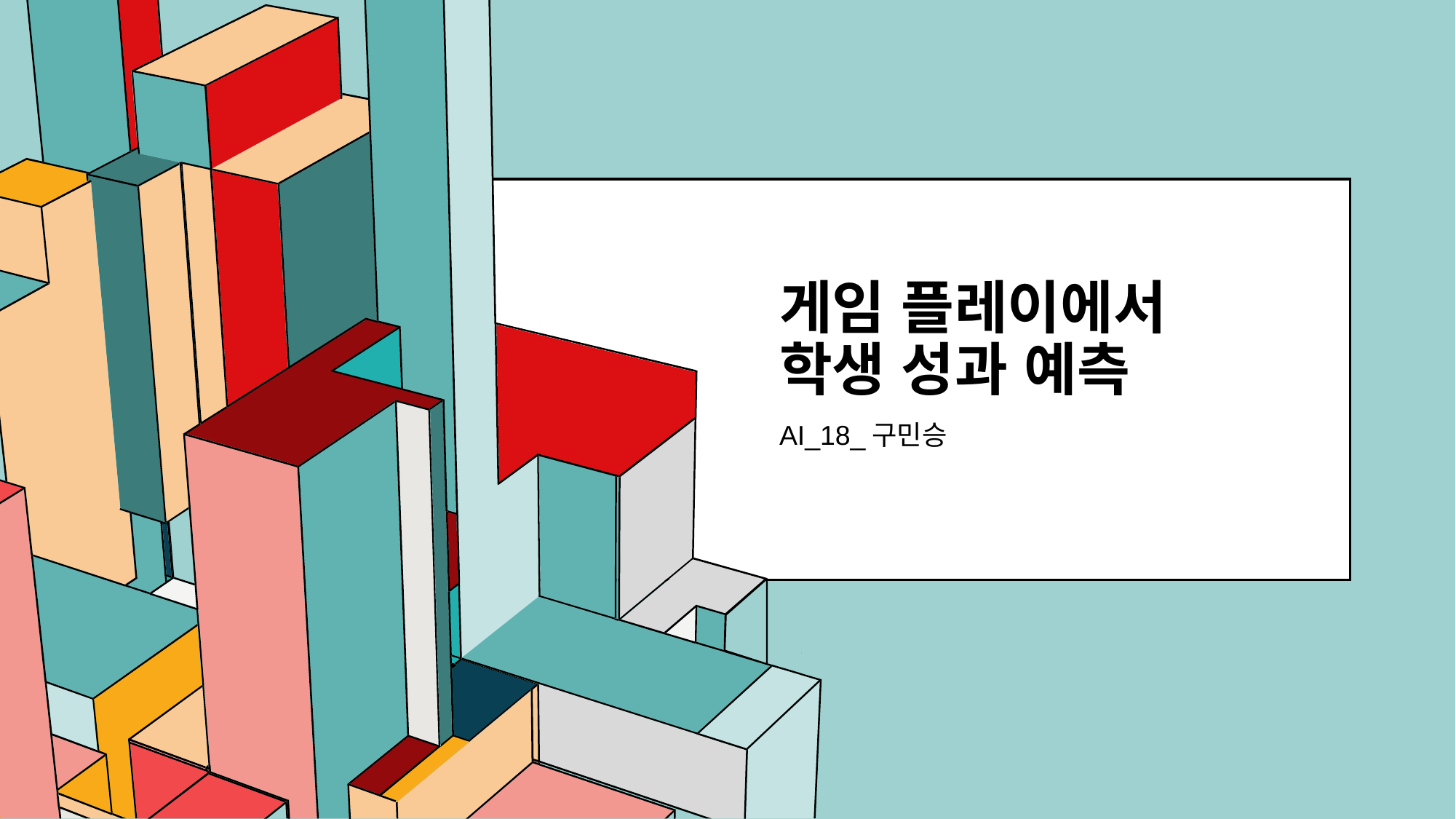

# 게임 플레이에서 학생 성과 예측
AI_18_구민승